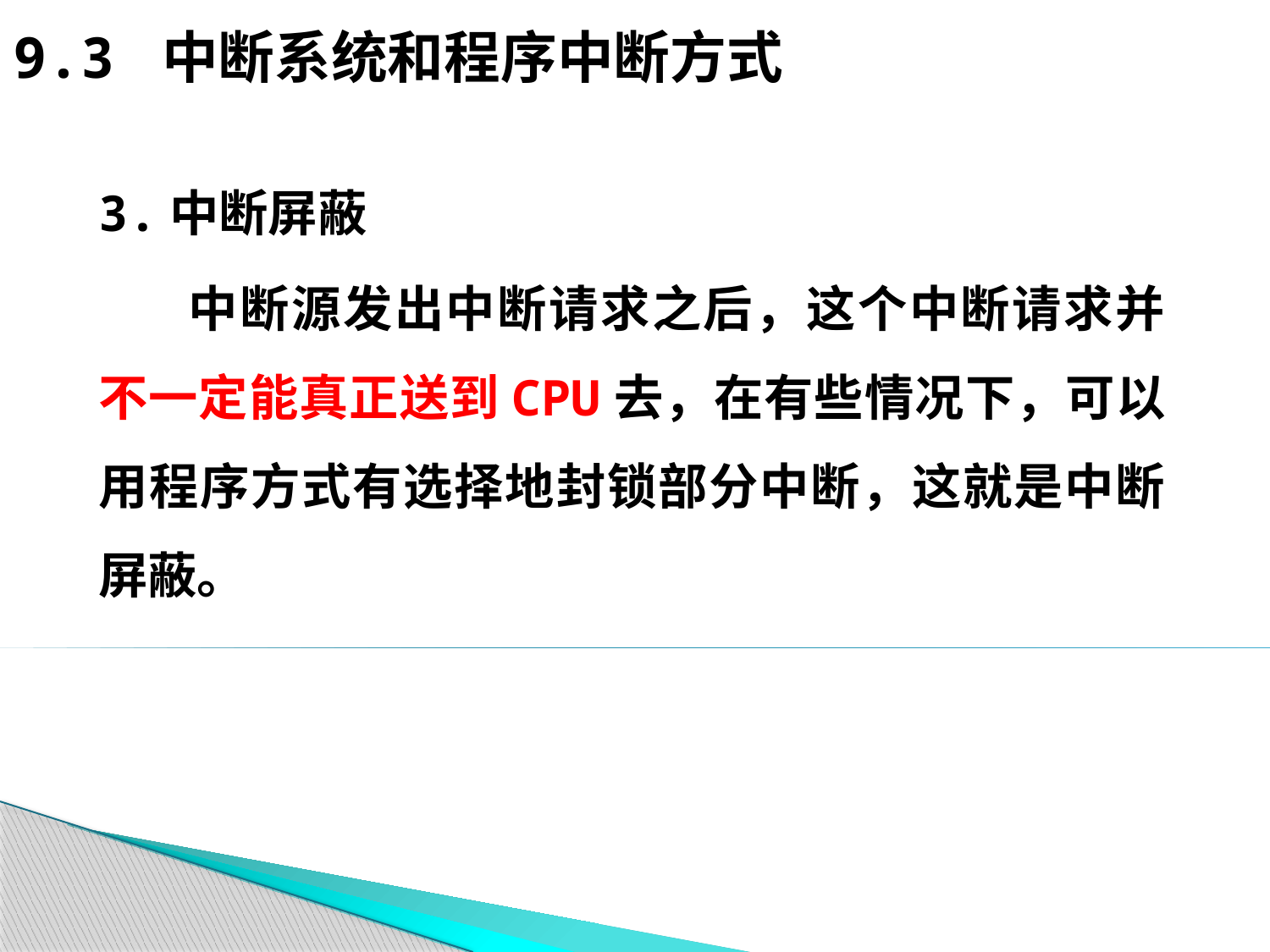

# 9.3 中断系统和程序中断方式
3.中断屏蔽
   中断源发出中断请求之后，这个中断请求并不一定能真正送到CPU去，在有些情况下，可以用程序方式有选择地封锁部分中断，这就是中断屏蔽。